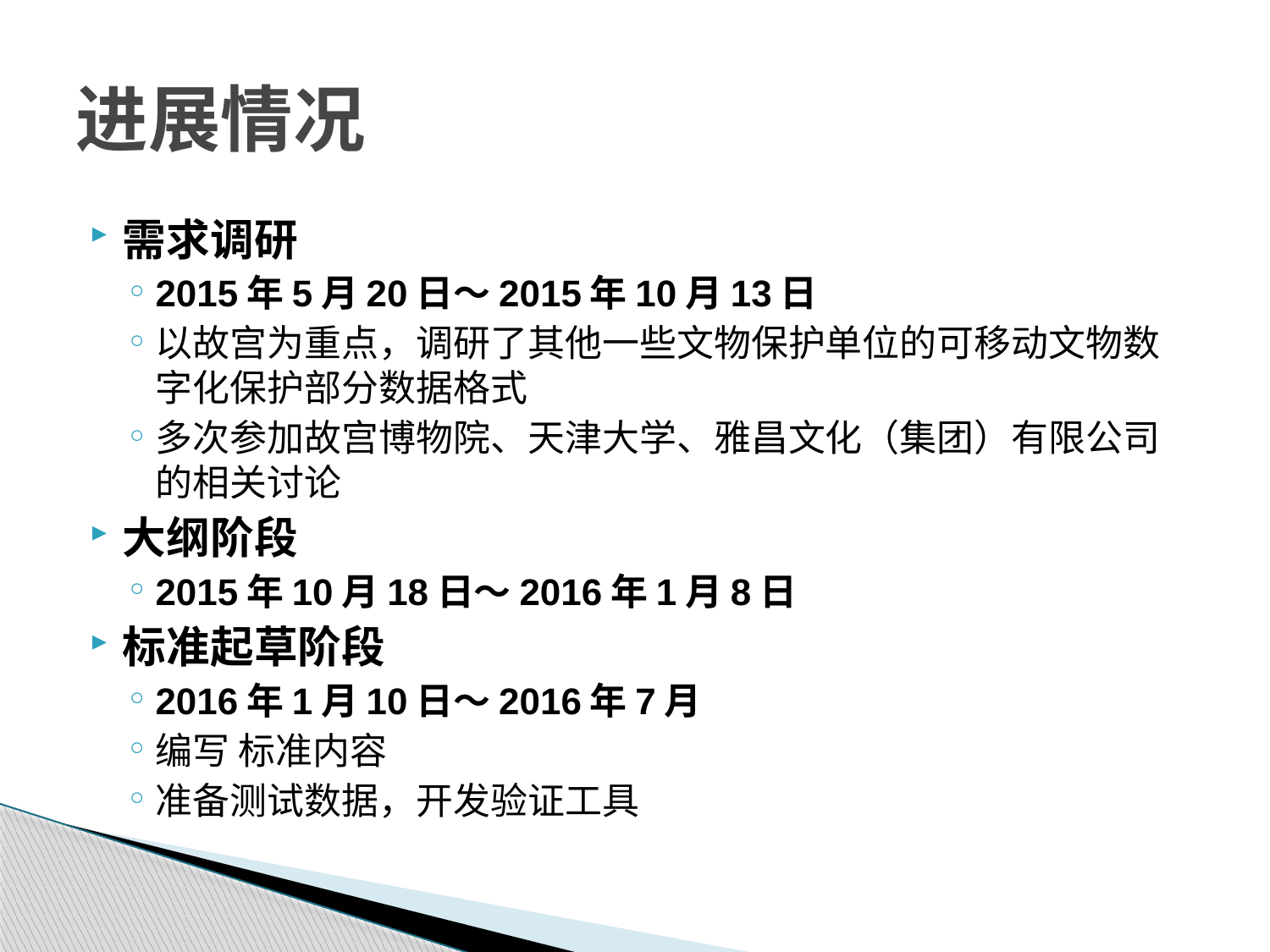

# 进展情况
需求调研
2015年5月20日～2015年10月13日
以故宫为重点，调研了其他一些文物保护单位的可移动文物数字化保护部分数据格式
多次参加故宫博物院、天津大学、雅昌文化（集团）有限公司的相关讨论
大纲阶段
2015年10月18日～2016年1月8日
标准起草阶段
2016年1月10日～2016年7月
编写 标准内容
准备测试数据，开发验证工具